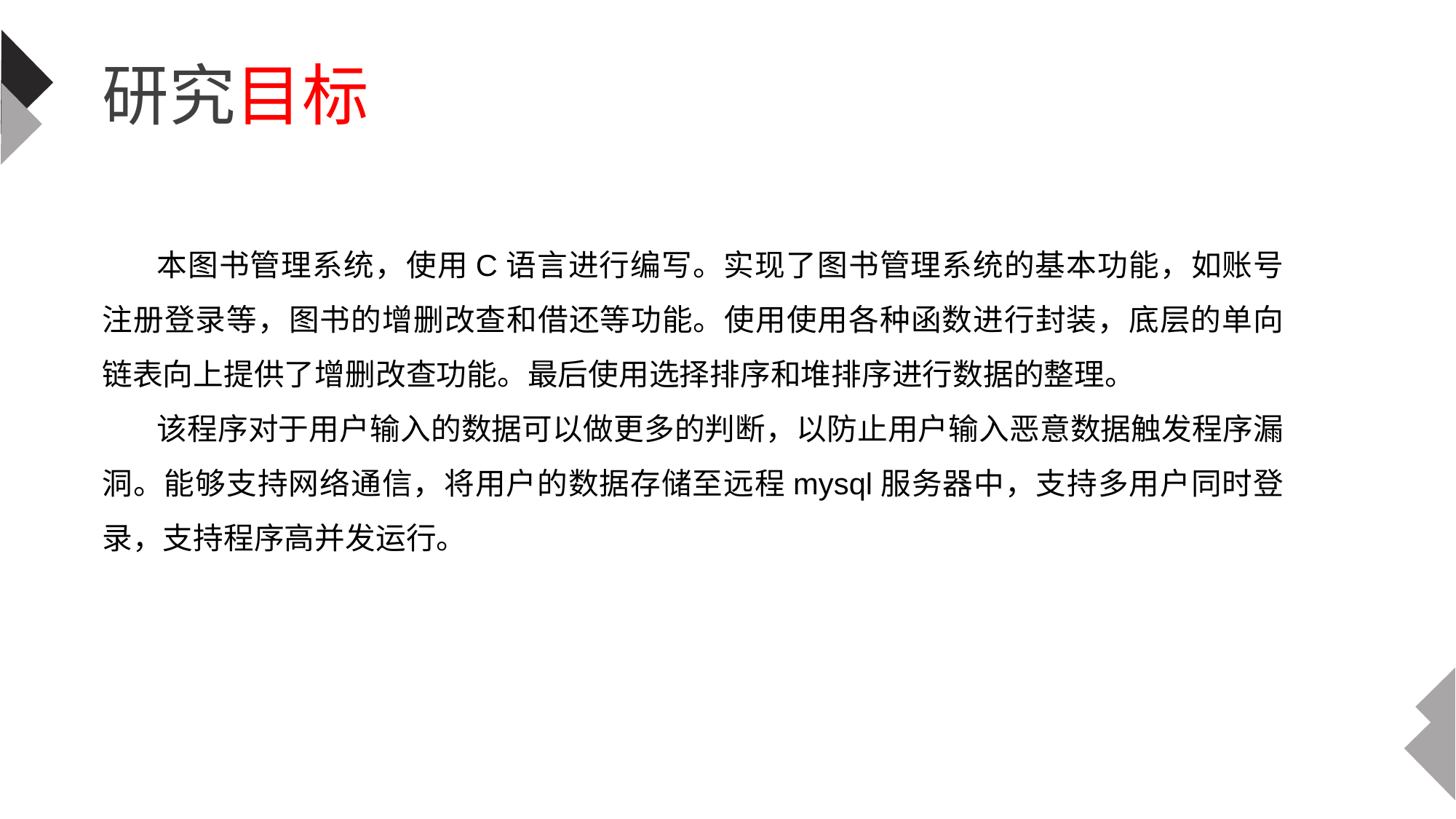

研究目标

本图书管理系统，使用C语言进行编写。实现了图书管理系统的基本功能，如账号注册登录等，图书的增删改查和借还等功能。使用使用各种函数进行封装，底层的单向链表向上提供了增删改查功能。最后使用选择排序和堆排序进行数据的整理。
该程序对于用户输入的数据可以做更多的判断，以防止用户输入恶意数据触发程序漏洞。能够支持网络通信，将用户的数据存储至远程mysql服务器中，支持多用户同时登录，支持程序高并发运行。